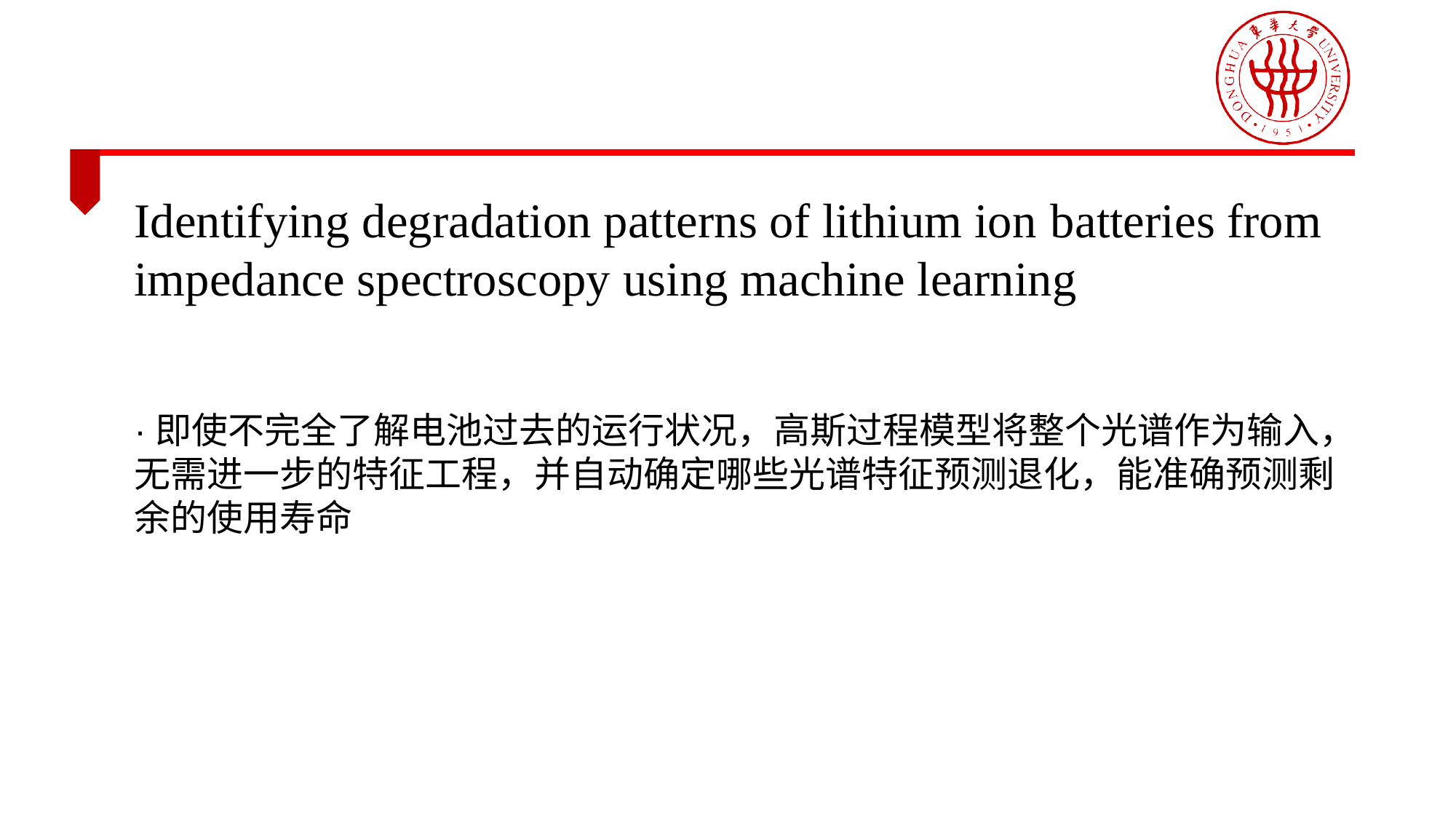

Identifying degradation patterns of lithium ion batteries from impedance spectroscopy using machine learning

·即使不完全了解电池过去的运行状况，高斯过程模型将整个光谱作为输入，无需进一步的特征工程，并自动确定哪些光谱特征预测退化，能准确预测剩余的使用寿命